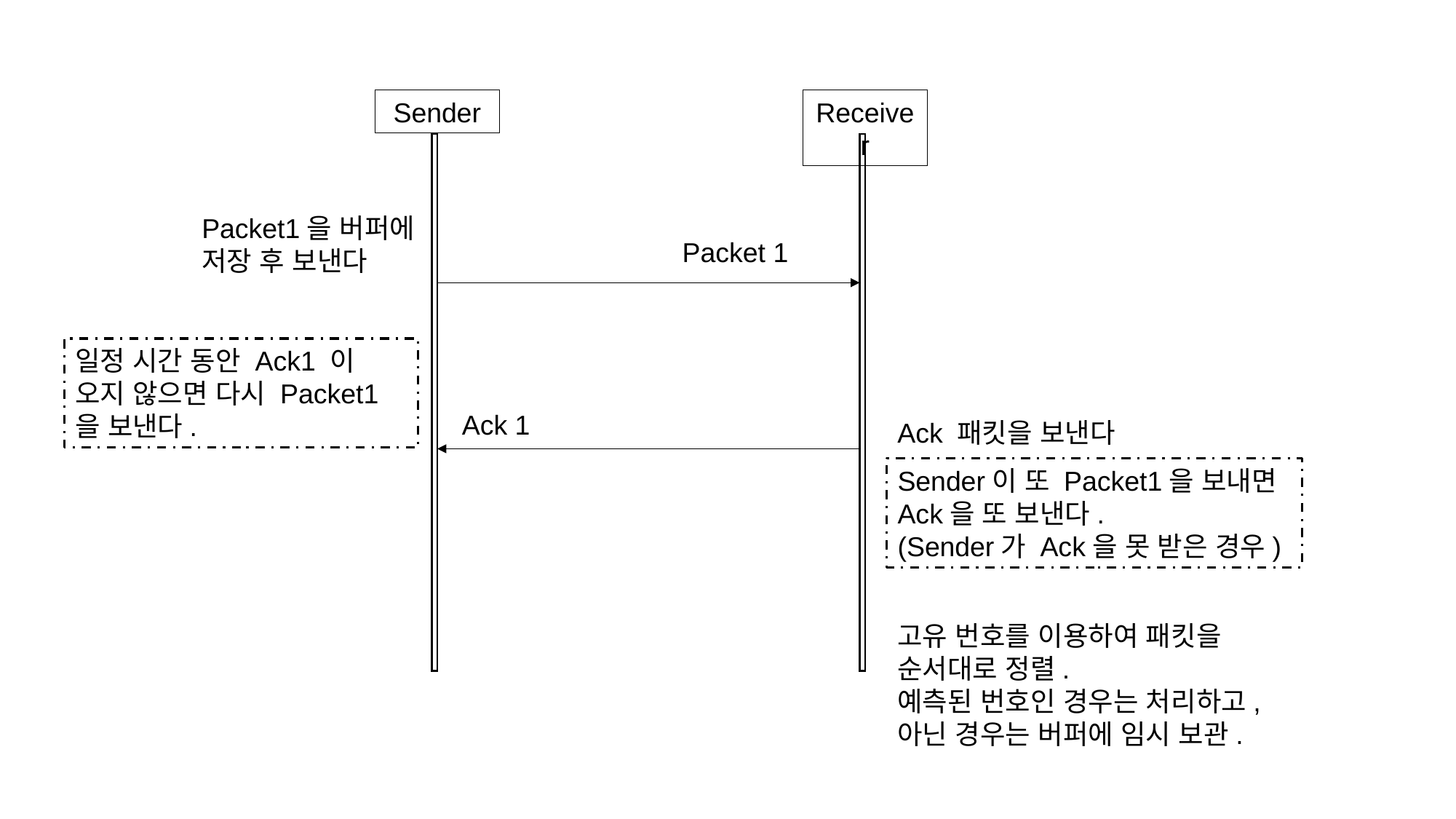

Sender
Receiver

Packet1을 버퍼에 저장 후 보낸다
Packet 1
일정 시간 동안 Ack1 이 오지 않으면 다시 Packet1을 보낸다.
Ack 1
Ack 패킷을 보낸다
Sender이 또 Packet1을 보내면 Ack을 또 보낸다.
(Sender가 Ack을 못 받은 경우)
고유 번호를 이용하여 패킷을 순서대로 정렬.
예측된 번호인 경우는 처리하고, 아닌 경우는 버퍼에 임시 보관.